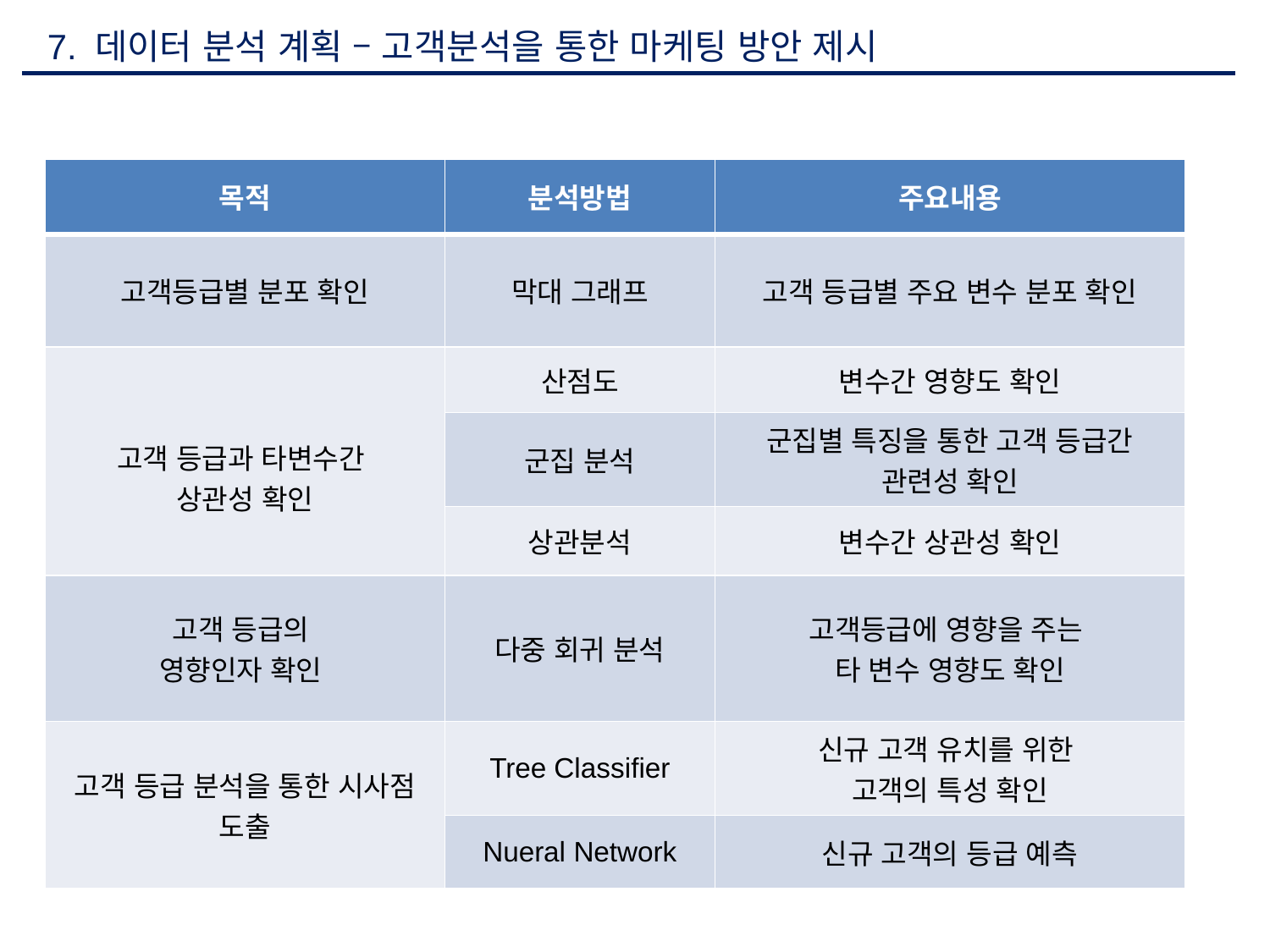

7. 데이터 분석 계획 – 고객분석을 통한 마케팅 방안 제시
| 목적 | 분석방법 | 주요내용 |
| --- | --- | --- |
| 고객등급별 분포 확인 | 막대 그래프 | 고객 등급별 주요 변수 분포 확인 |
| 고객 등급과 타변수간 상관성 확인 | 산점도 | 변수간 영향도 확인 |
|  | 군집 분석 | 군집별 특징을 통한 고객 등급간 관련성 확인 |
|  | 상관분석 | 변수간 상관성 확인 |
| 고객 등급의 영향인자 확인 | 다중 회귀 분석 | 고객등급에 영향을 주는 타 변수 영향도 확인 |
| 고객 등급 분석을 통한 시사점 도출 | Tree Classifier | 신규 고객 유치를 위한 고객의 특성 확인 |
|  | Nueral Network | 신규 고객의 등급 예측 |